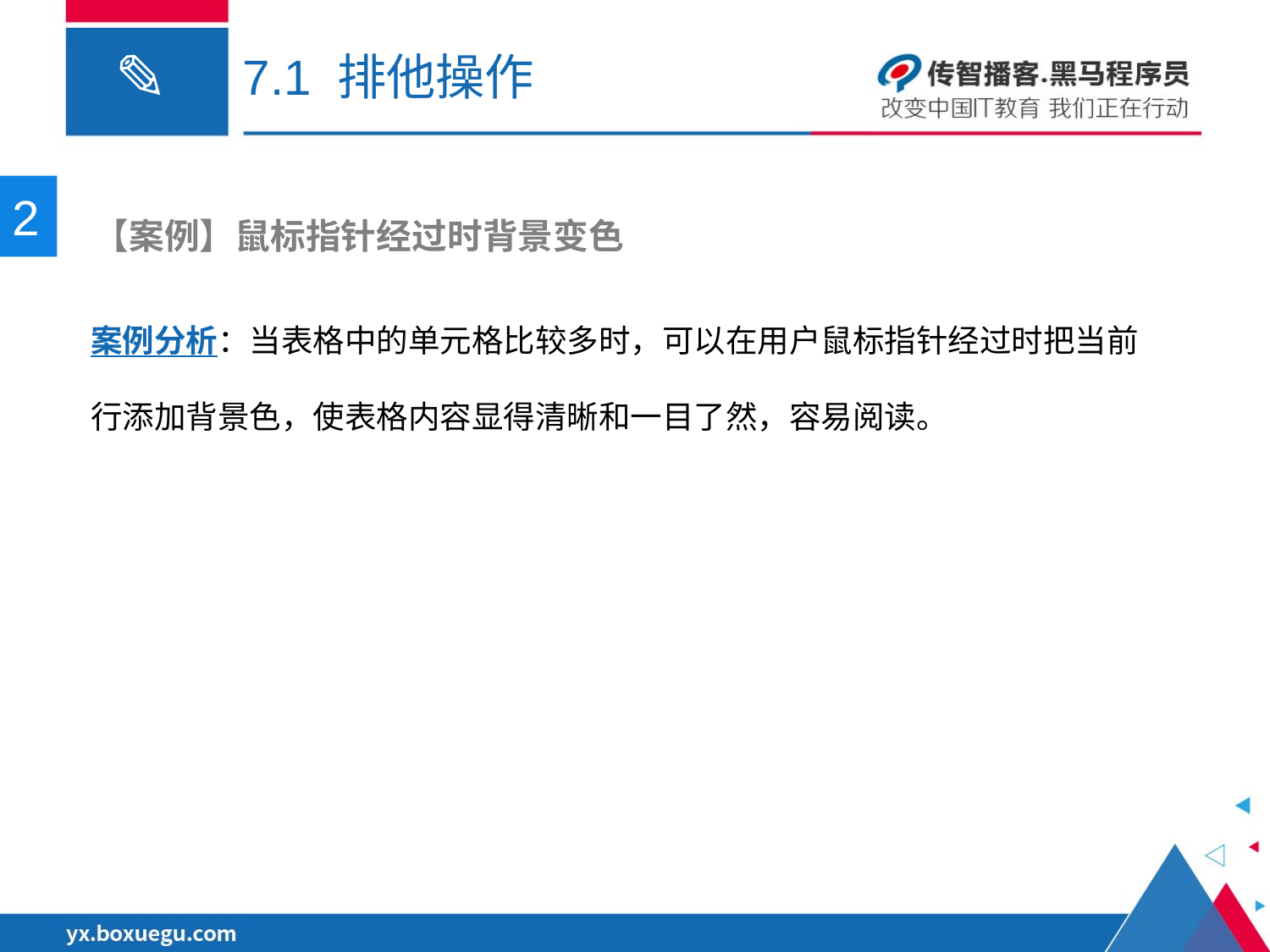

# 7.1 排他操作

2
  【案例】鼠标指针经过时背景变色
案例分析：当表格中的单元格比较多时，可以在用户鼠标指针经过时把当前行添加背景色，使表格内容显得清晰和一目了然，容易阅读。